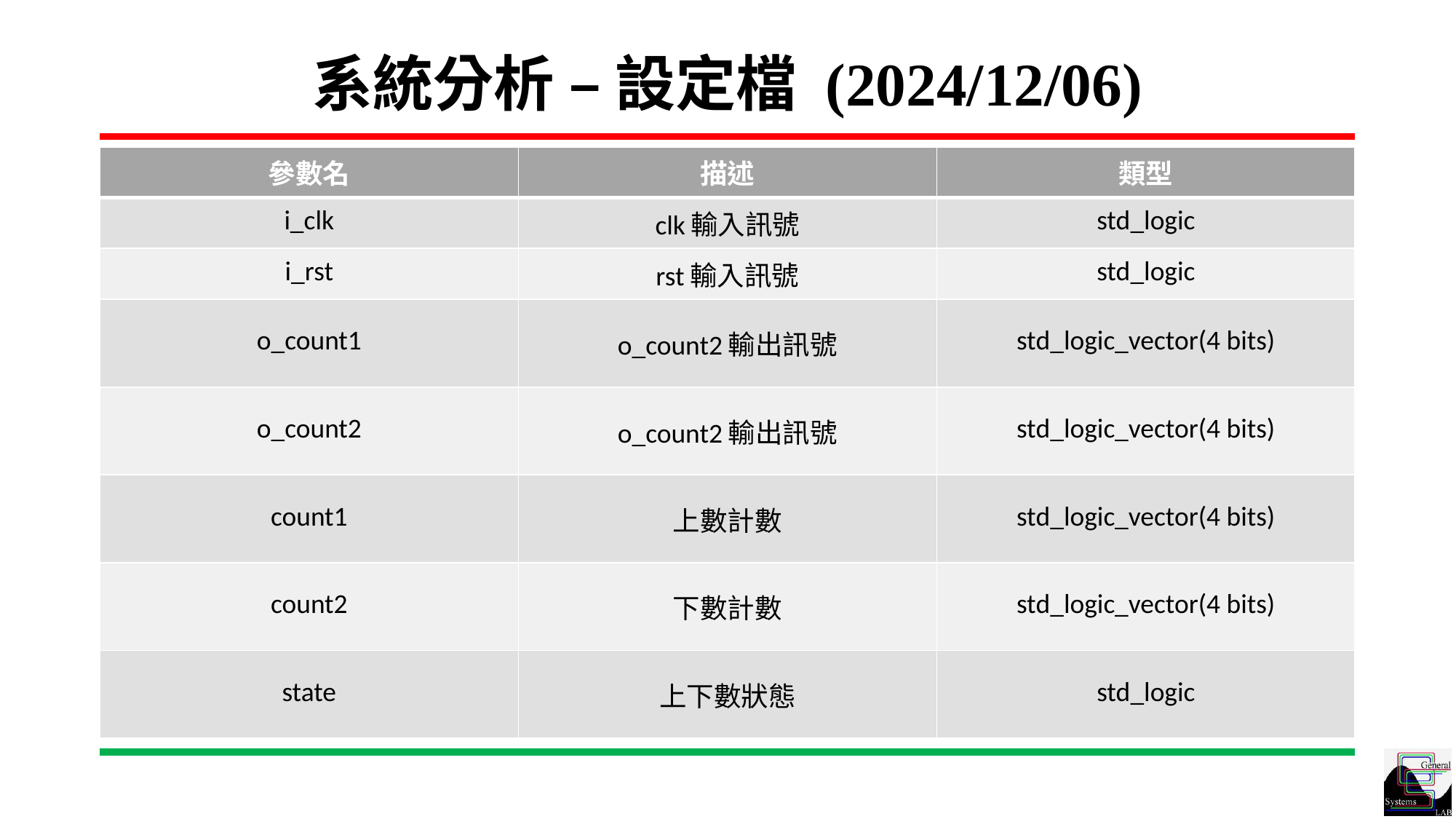

# 系統分析 – 設定檔 (2024/12/06)
| 參數名 | 描述 | 類型 |
| --- | --- | --- |
| i\_clk | clk輸入訊號 | std\_logic |
| i\_rst | rst輸入訊號 | std\_logic |
| o\_count1 | o\_count2輸出訊號 | std\_logic\_vector(4 bits) |
| o\_count2 | o\_count2輸出訊號 | std\_logic\_vector(4 bits) |
| count1 | 上數計數 | std\_logic\_vector(4 bits) |
| count2 | 下數計數 | std\_logic\_vector(4 bits) |
| state | 上下數狀態 | std\_logic |